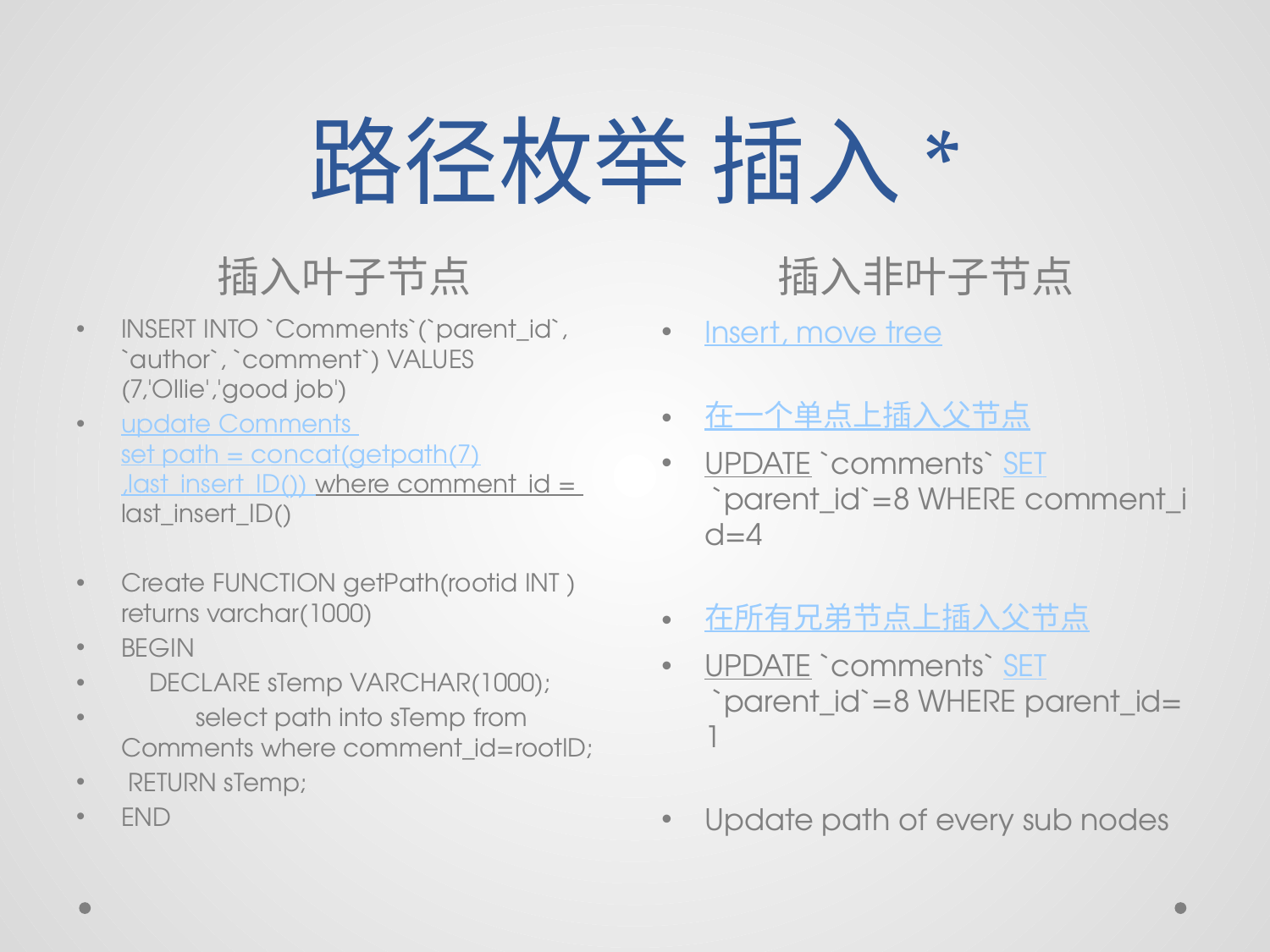

# 路径枚举 插入*
插入叶子节点
插入非叶子节点
INSERT INTO `Comments`(`parent_id`, `author`, `comment`) VALUES (7,'Ollie','good job')
update Comments set path = concat(getpath(7),last_insert_ID()) where comment_id = last_insert_ID()

Create FUNCTION getPath(rootid INT ) returns varchar(1000)
BEGIN
    DECLARE sTemp VARCHAR(1000);
	select path into sTemp from Comments where comment_id=rootID;
 RETURN sTemp;
END

Insert, move tree

在一个单点上插入父节点
UPDATE `comments` SET `parent_id`=8 WHERE comment_id=4

在所有兄弟节点上插入父节点
UPDATE `comments` SET `parent_id`=8 WHERE parent_id=1

Update path of every sub nodes